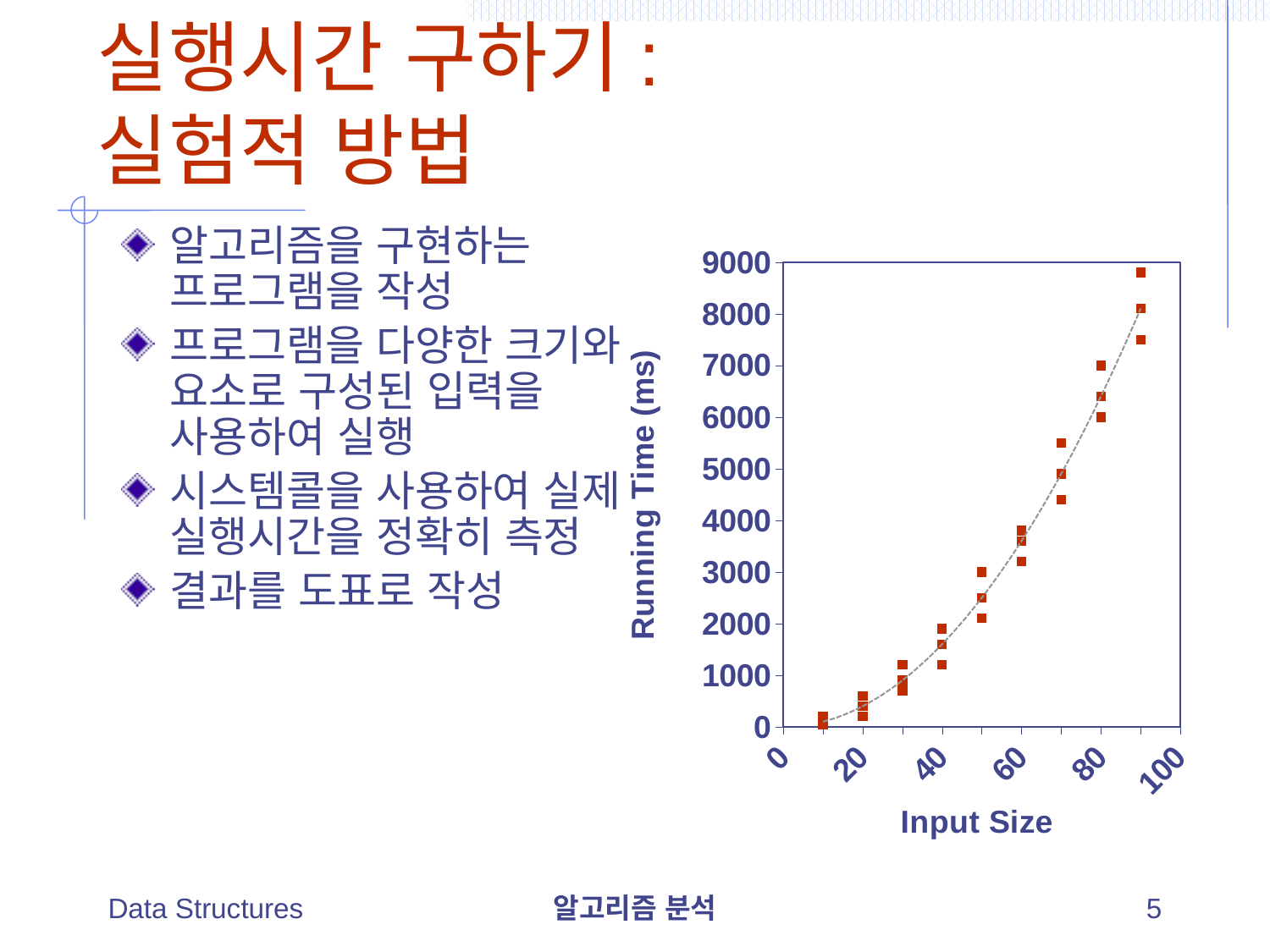

# 실행시간 구하기: 실험적 방법
알고리즘을 구현하는 프로그램을 작성
프로그램을 다양한 크기와 요소로 구성된 입력을 사용하여 실행
시스템콜을 사용하여 실제 실행시간을 정확히 측정
결과를 도표로 작성

### Chart

| Category | Time (ms) |  |  |
|---|---|---|---|
Data Structures
알고리즘 분석
5